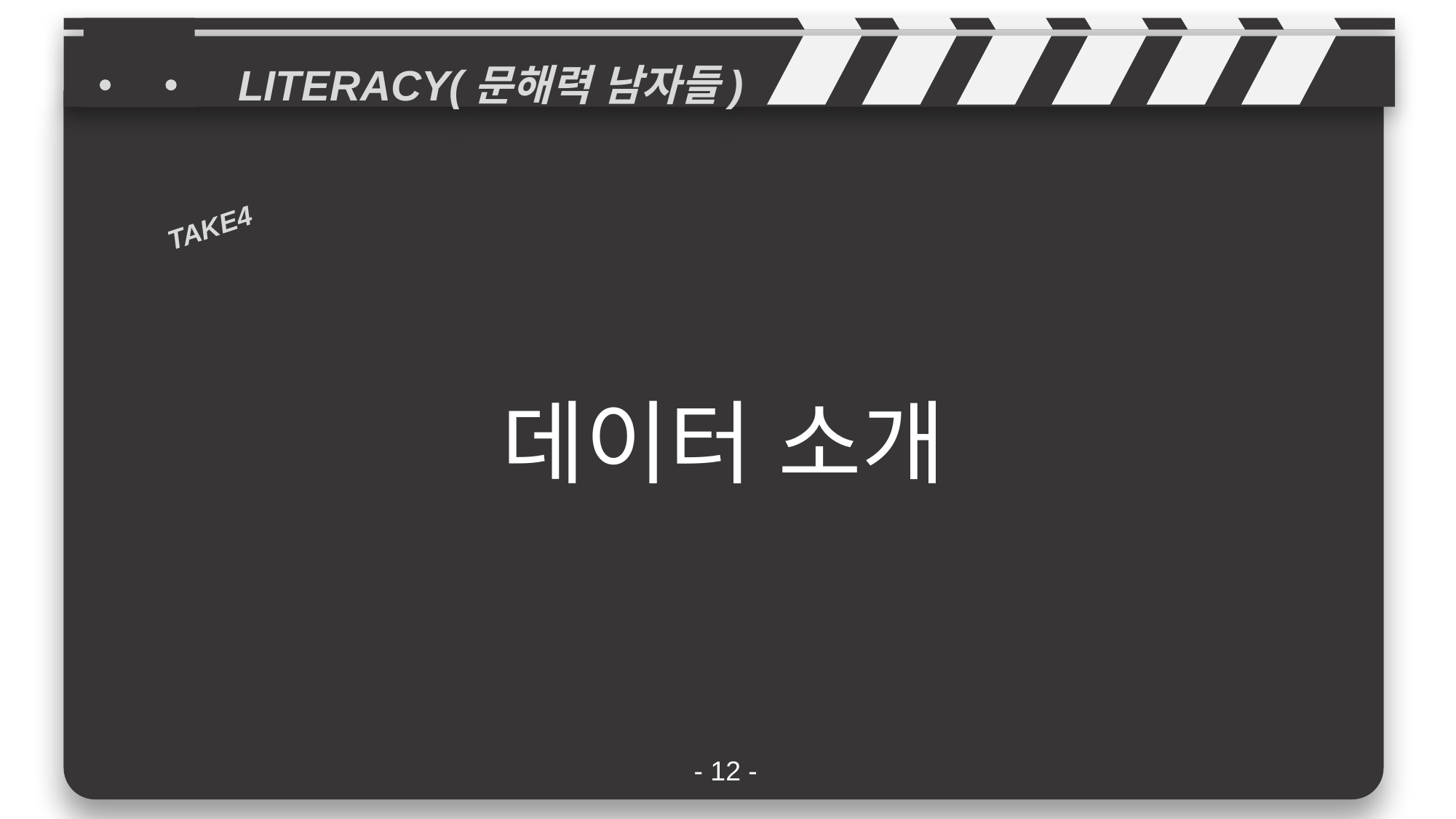

LITERACY(문해력 남자들)

데이터 소개
TAKE4
- 12 -